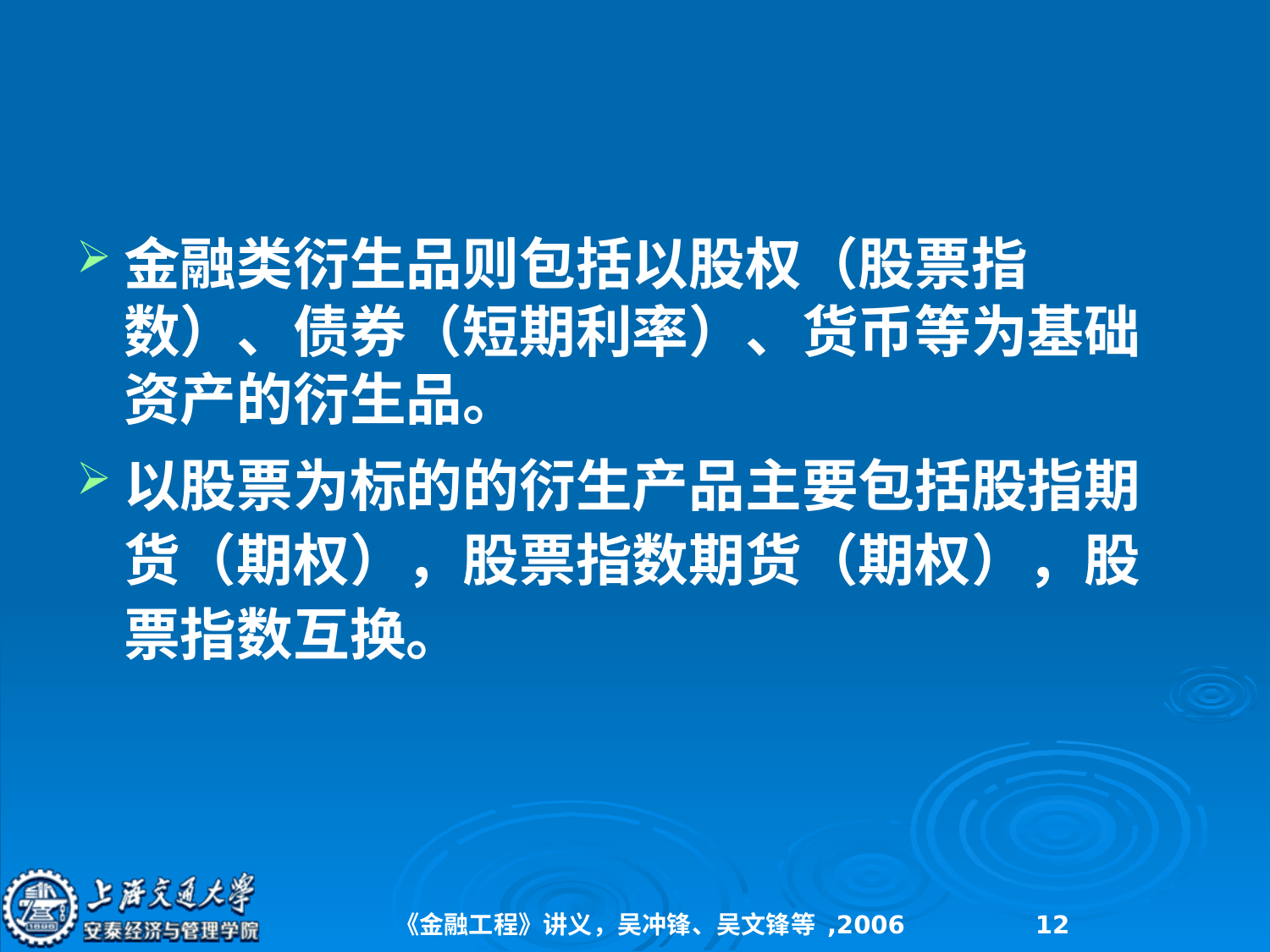

#
金融类衍生品则包括以股权（股票指数）、债券（短期利率）、货币等为基础资产的衍生品。
以股票为标的的衍生产品主要包括股指期货（期权），股票指数期货（期权），股票指数互换。